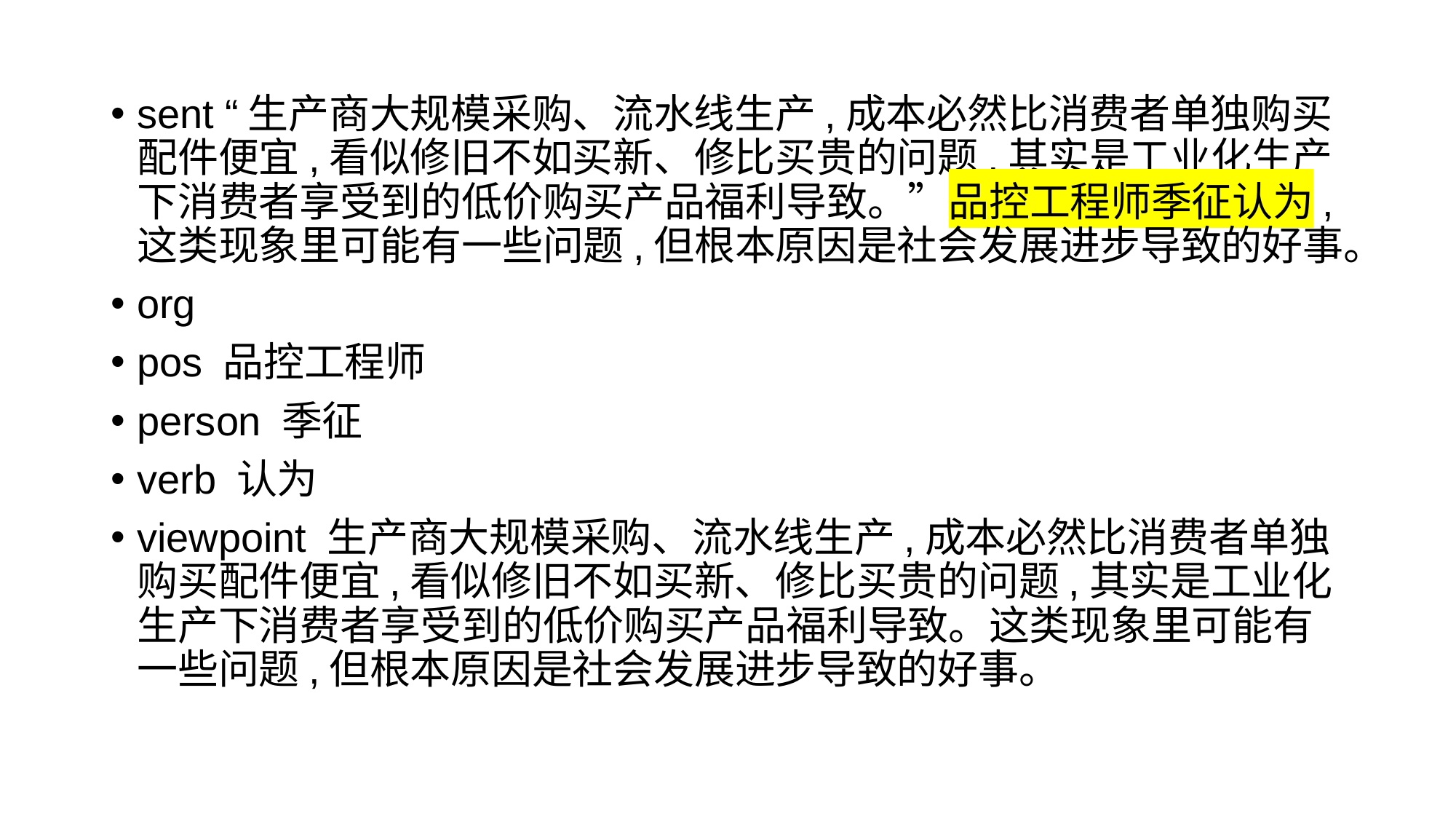

sent “生产商大规模采购、流水线生产,成本必然比消费者单独购买配件便宜,看似修旧不如买新、修比买贵的问题,其实是工业化生产下消费者享受到的低价购买产品福利导致。”品控工程师季征认为,这类现象里可能有一些问题,但根本原因是社会发展进步导致的好事。
org
pos 品控工程师
person 季征
verb 认为
viewpoint 生产商大规模采购、流水线生产,成本必然比消费者单独购买配件便宜,看似修旧不如买新、修比买贵的问题,其实是工业化生产下消费者享受到的低价购买产品福利导致。这类现象里可能有一些问题,但根本原因是社会发展进步导致的好事。